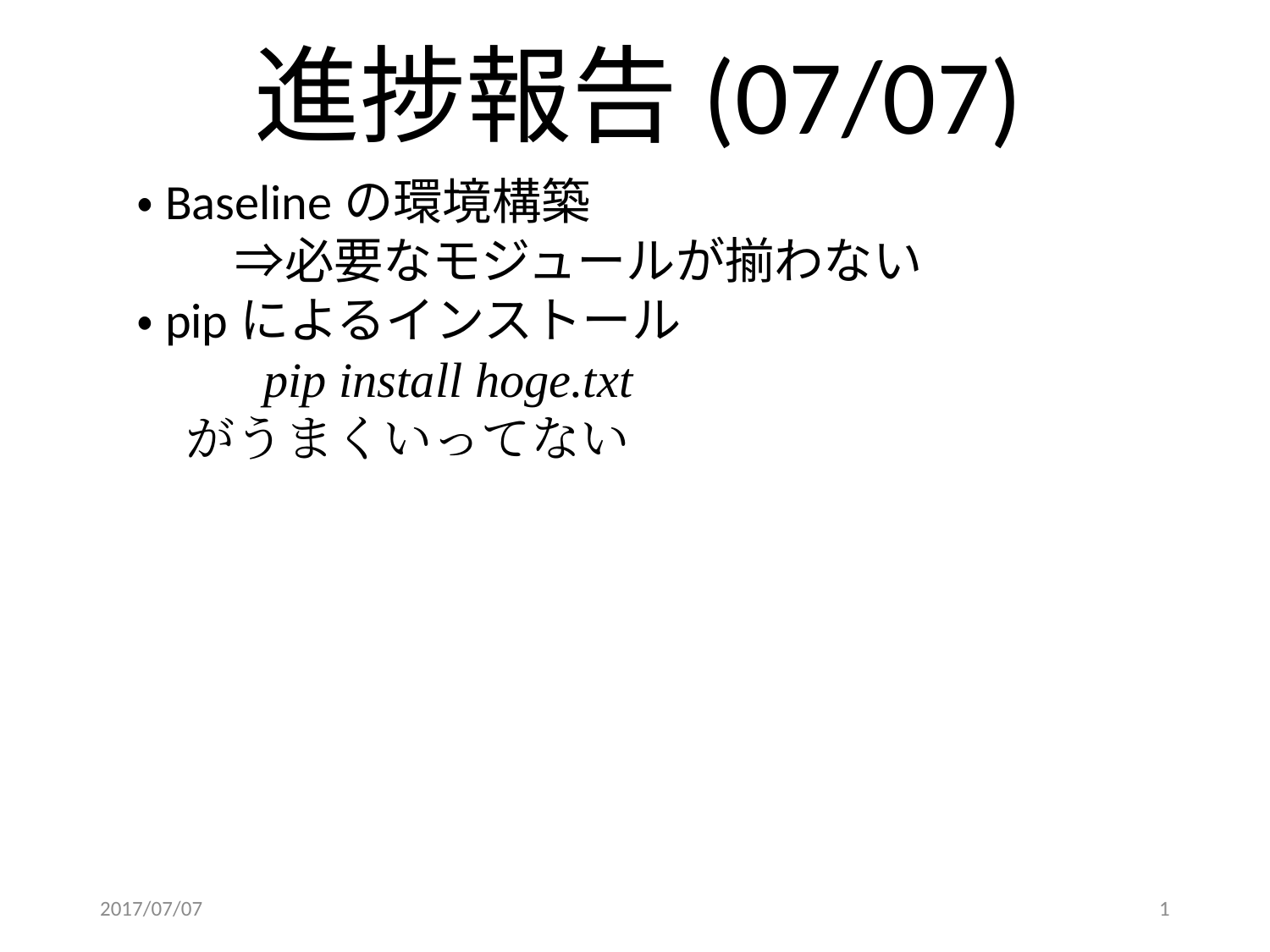

# 進捗報告(07/07)
・Baselineの環境構築
　　⇒必要なモジュールが揃わない
・pipによるインストール
	pip install hoge.txt
　がうまくいってない

2017/07/07
1